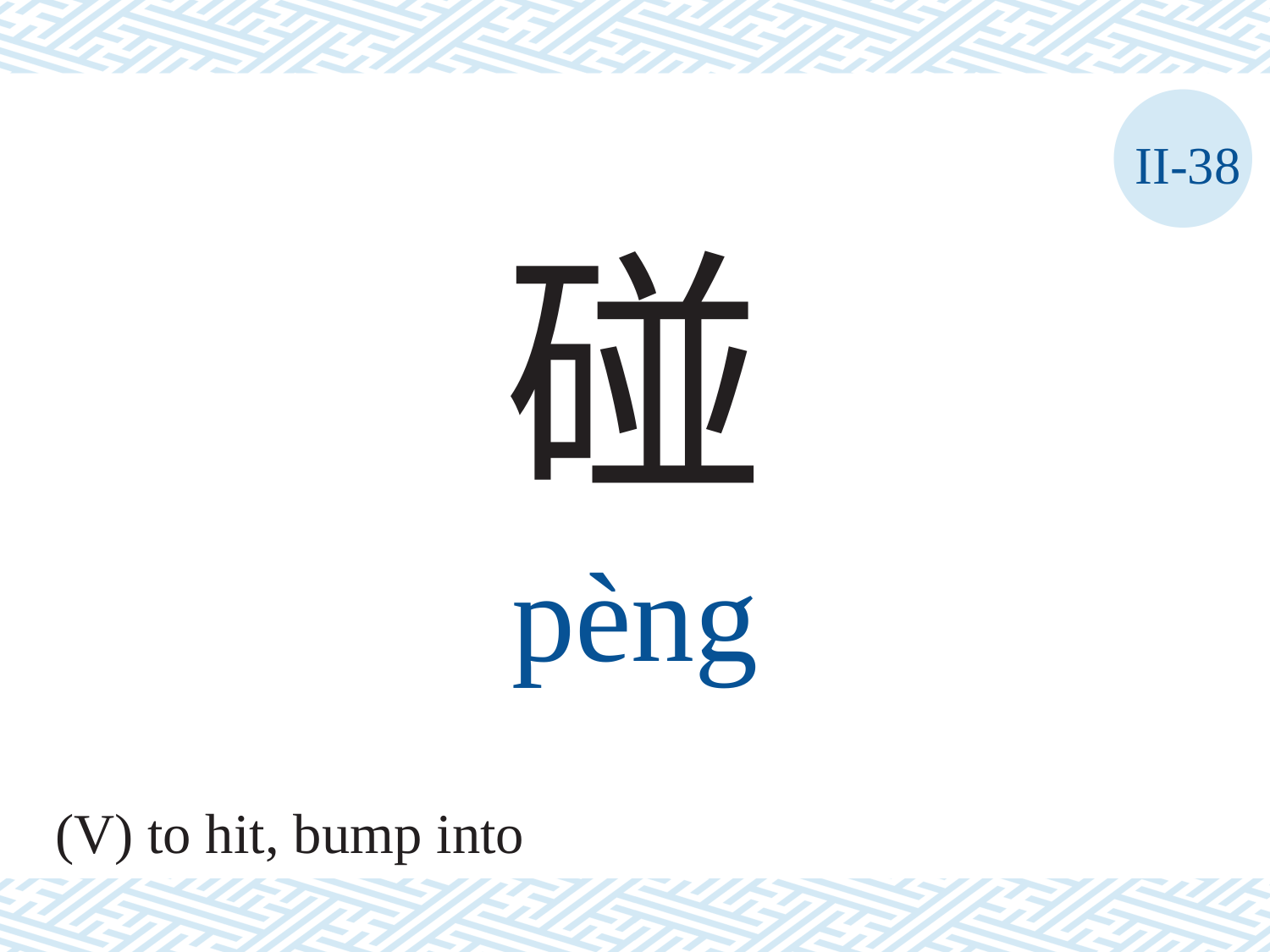

II-38
碰
pèng
(V) to hit, bump into